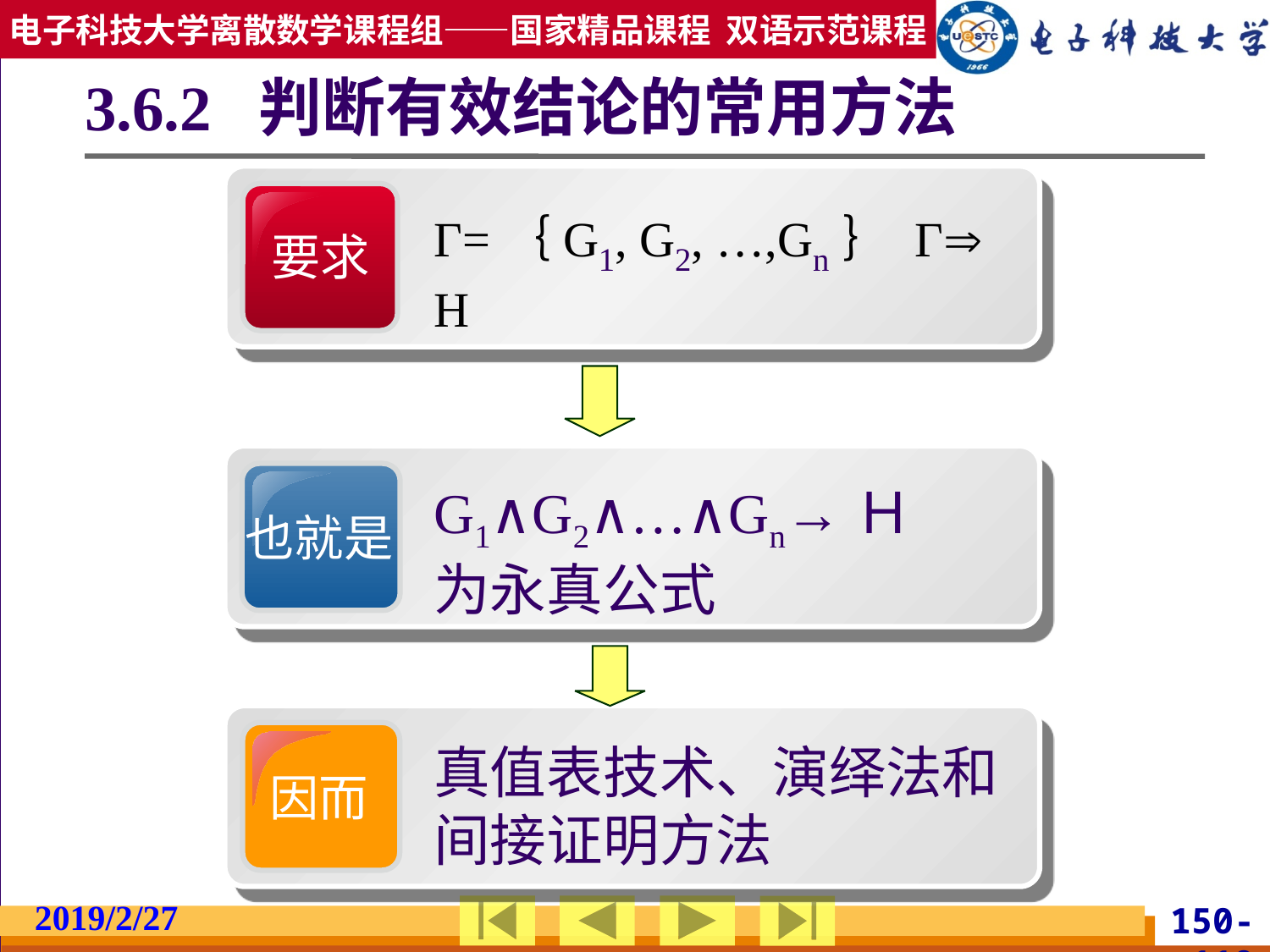

# 3.6.2  判断有效结论的常用方法

要求
Г=｛G1, G2, …,Gn｝ Г⇒ H

也就是
G1∧G2∧…∧Gn→Ｈ
为永真公式

因而
真值表技术、演绎法和间接证明方法
2019/2/27